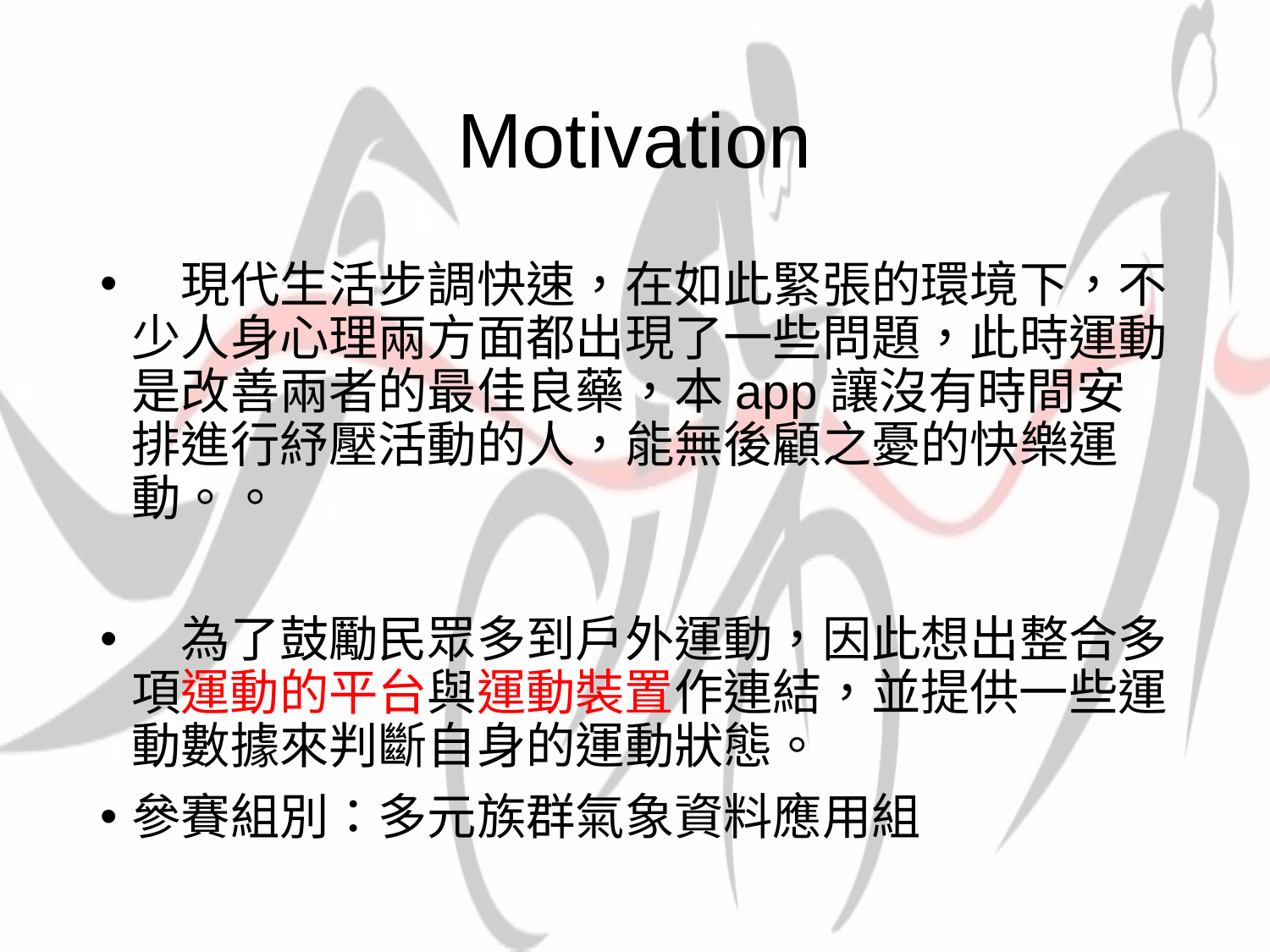

# Motivation
　現代生活步調快速，在如此緊張的環境下，不少人身心理兩方面都出現了一些問題，此時運動是改善兩者的最佳良藥，本app讓沒有時間安排進行紓壓活動的人，能無後顧之憂的快樂運動。。

　為了鼓勵民眾多到戶外運動，因此想出整合多項運動的平台與運動裝置作連結，並提供一些運動數據來判斷自身的運動狀態。
參賽組別：多元族群氣象資料應用組